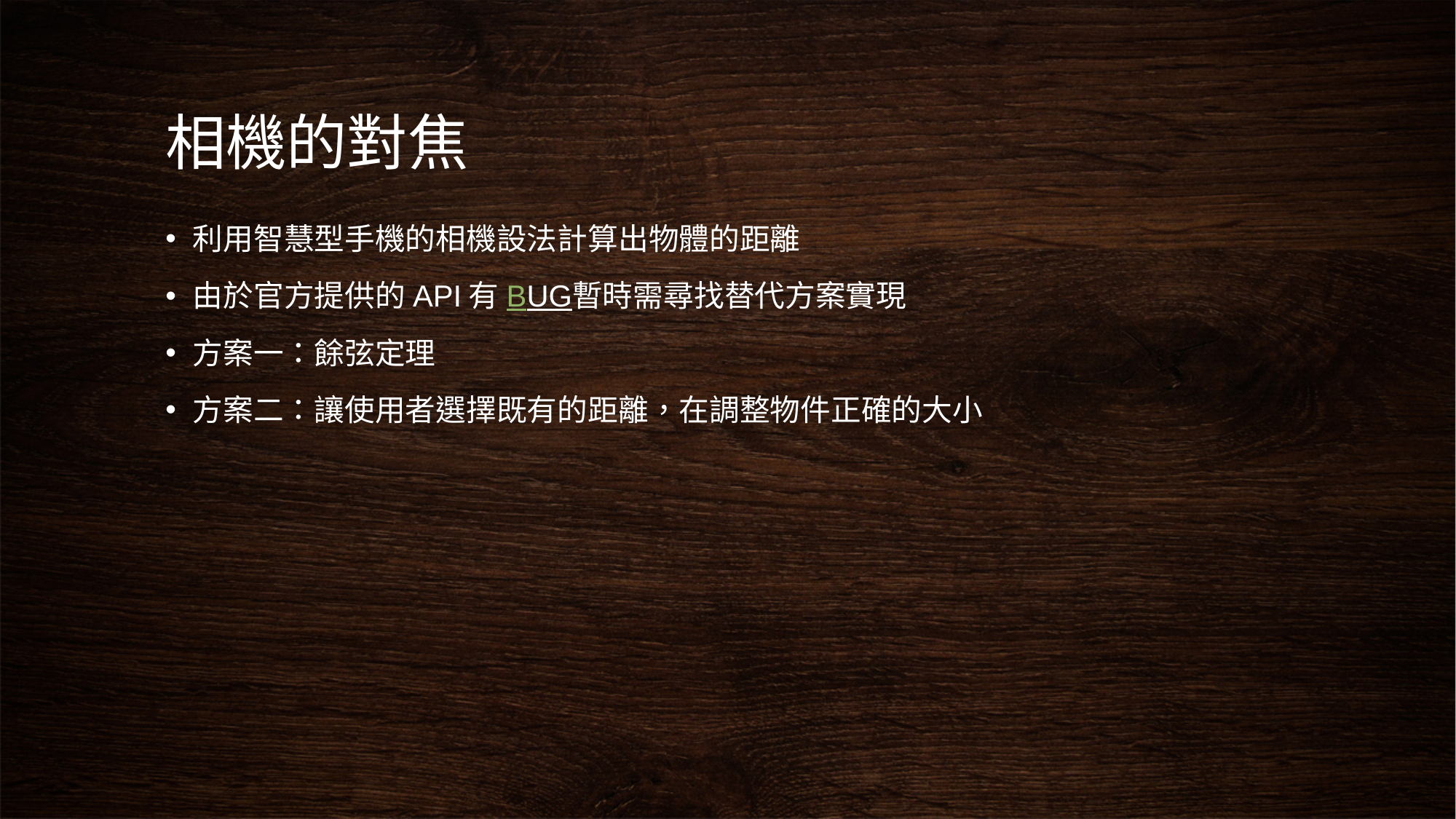

# 相機的對焦
利用智慧型手機的相機設法計算出物體的距離
由於官方提供的API有BUG暫時需尋找替代方案實現
方案一：餘弦定理
方案二：讓使用者選擇既有的距離，在調整物件正確的大小